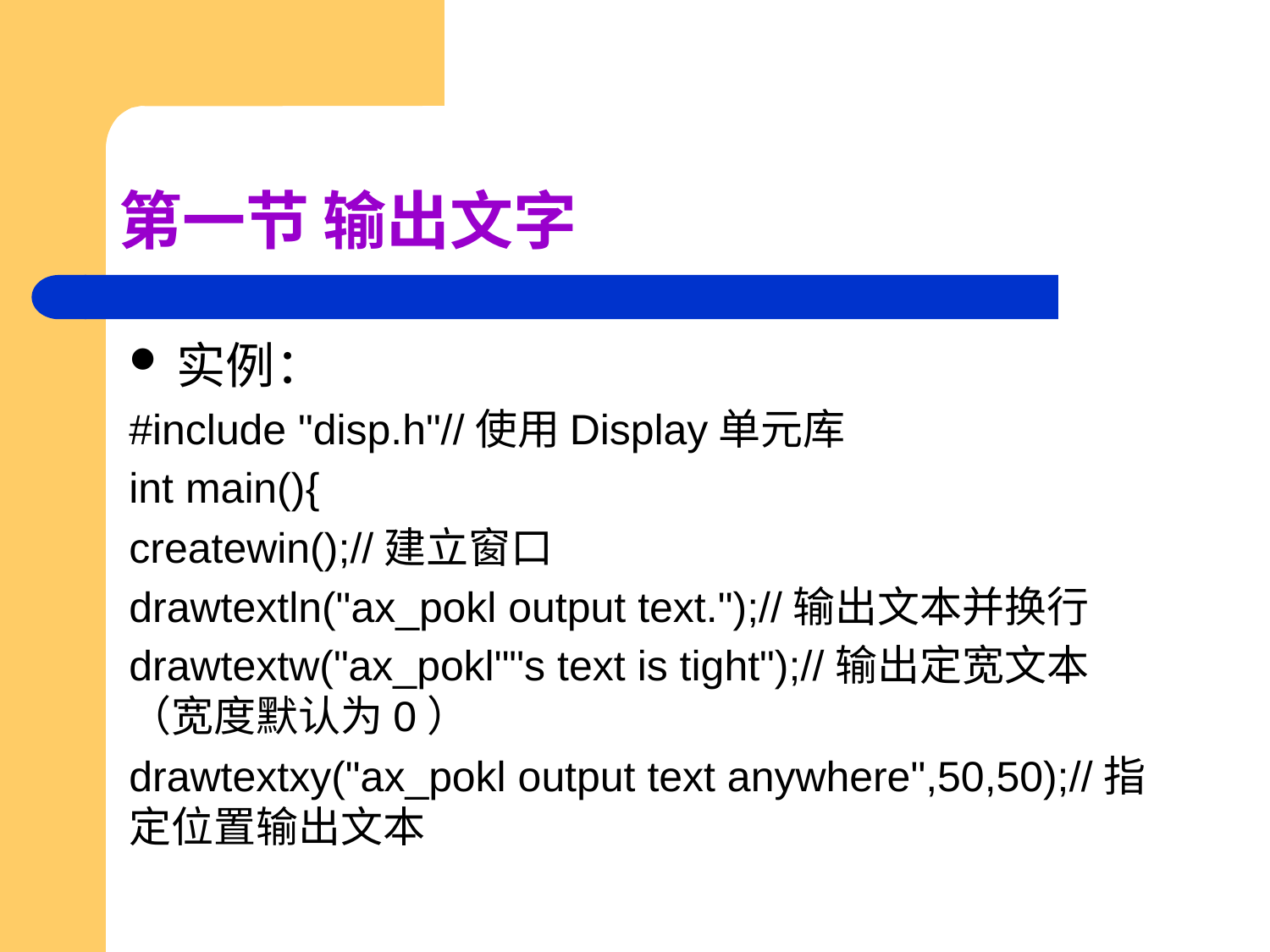

# 第一节 输出文字
实例：
#include "disp.h"//使用Display单元库
int main(){
createwin();//建立窗口
drawtextln("ax_pokl output text.");//输出文本并换行
drawtextw("ax_pokl""s text is tight");//输出定宽文本（宽度默认为0）
drawtextxy("ax_pokl output text anywhere",50,50);//指定位置输出文本